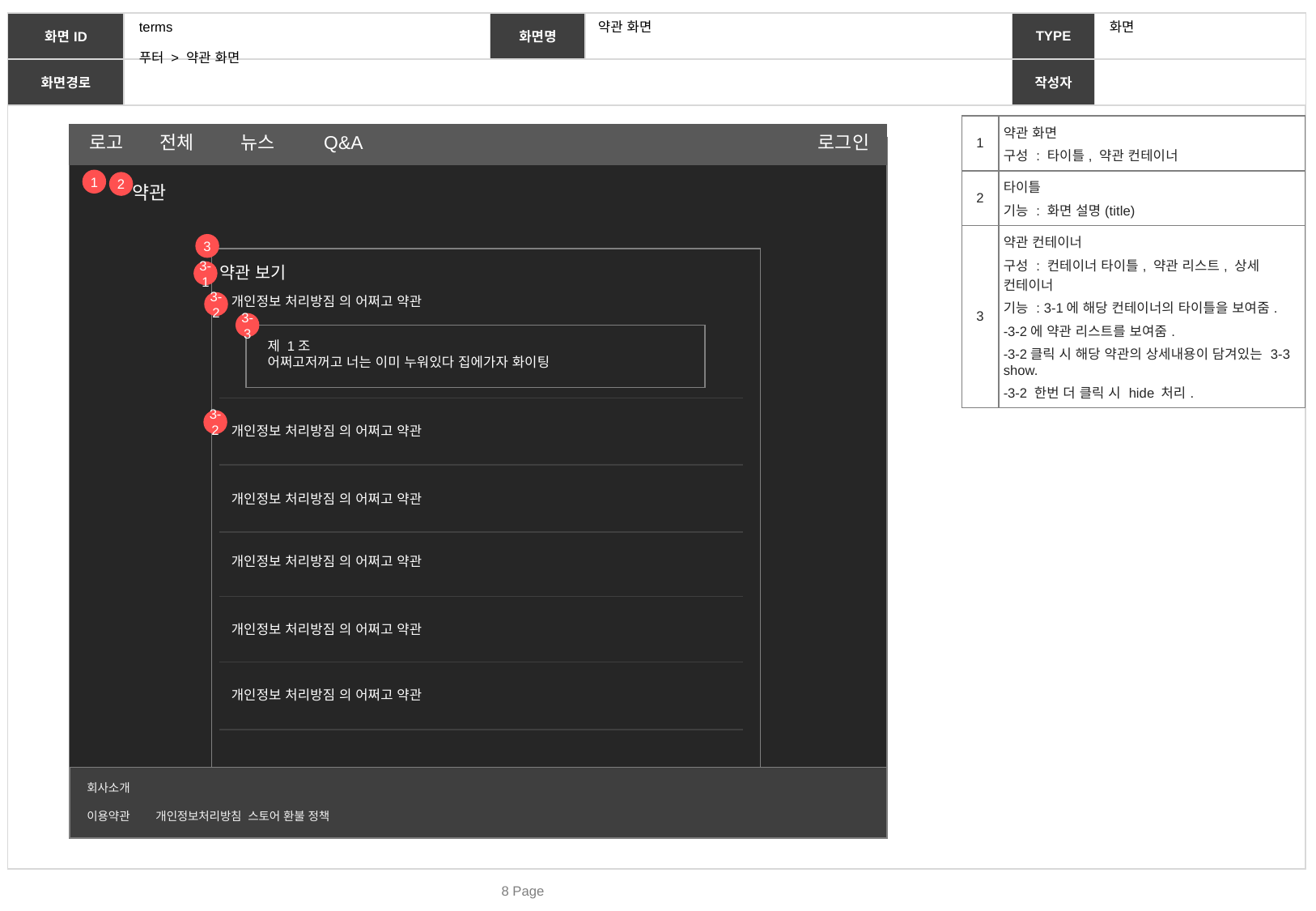

terms
약관 화면
화면
푸터 > 약관 화면
| 1 | 약관 화면 구성 : 타이틀, 약관 컨테이너 |
| --- | --- |
| 2 | 타이틀 기능 : 화면 설명(title) |
| 3 | 약관 컨테이너 구성 : 컨테이너 타이틀, 약관 리스트, 상세 컨테이너 기능 : 3-1에 해당 컨테이너의 타이틀을 보여줌. -3-2에 약관 리스트를 보여줌. -3-2클릭 시 해당 약관의 상세내용이 담겨있는 3-3 show. -3-2 한번 더 클릭 시 hide 처리. |

로고
전체
뉴스
로그인
Q&A

1
2
약관
3

약관 보기
3-1

개인정보 처리방짐 의 어쩌고 약관
3-2
3-3

제 1조
어쩌고저꺼고 너는 이미 누워있다 집에가자 화이팅
3-2
개인정보 처리방짐 의 어쩌고 약관
개인정보 처리방짐 의 어쩌고 약관
개인정보 처리방짐 의 어쩌고 약관
개인정보 처리방짐 의 어쩌고 약관
개인정보 처리방짐 의 어쩌고 약관

회사소개
이용약관        개인정보처리방침  스토어 환불 정책